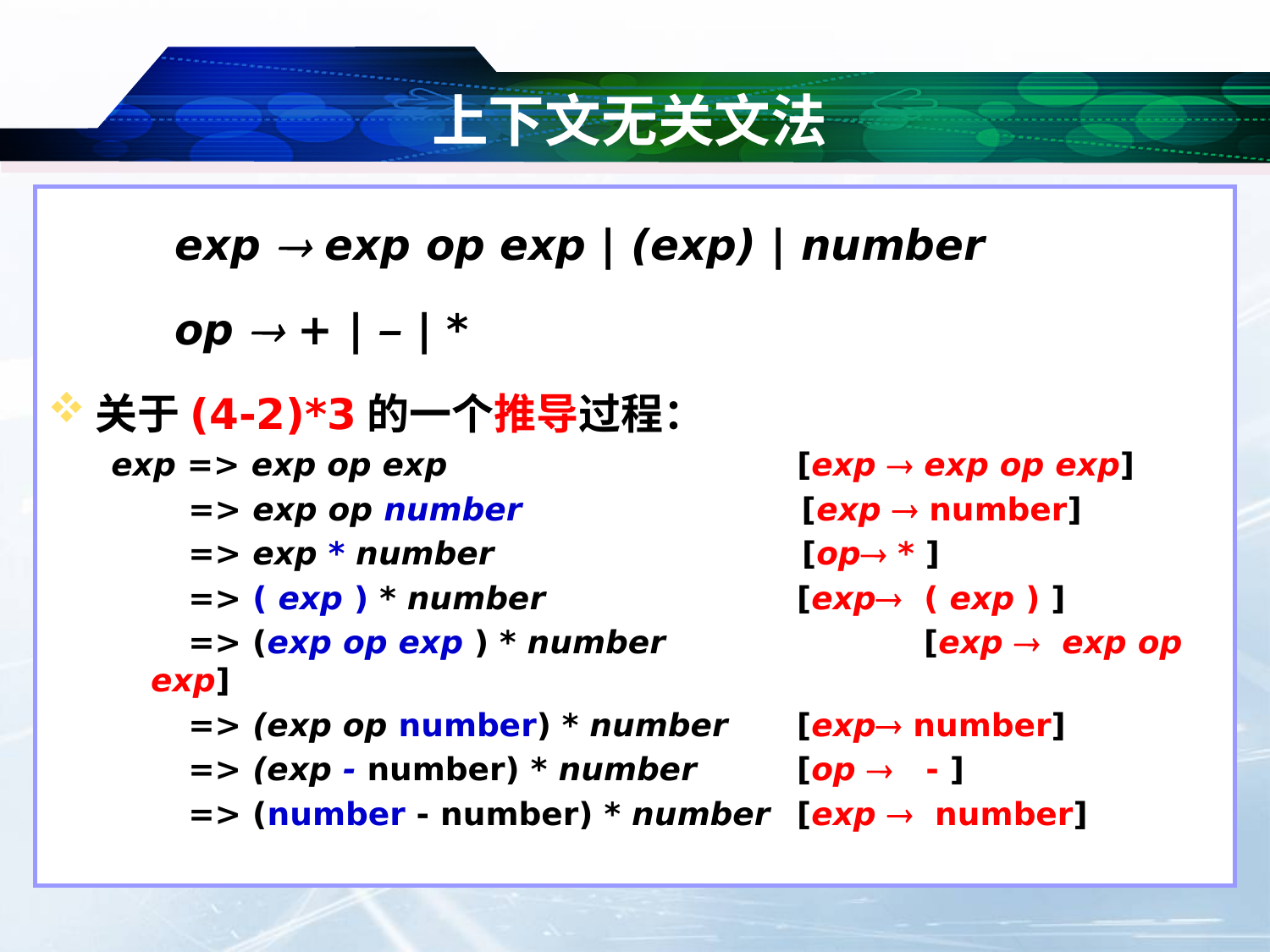

# 上下文无关文法
exp → exp op exp | (exp) | number
op → + | – | *
关于(4-2)*3的一个推导过程：
exp => exp op exp	 		 [exp → exp op exp]
       => exp op number	 	             [exp → number]
       => exp * number   	 	             [op→ * ]
       => ( exp ) * number	 	 [exp→  ( exp ) ]
       => (exp op exp ) * number	 	 [exp →  exp op exp]
       => (exp op number) * number	 [exp→ number]
       => (exp - number) * number	 [op →   - ]
       => (number - number) * number	 [exp →  number]